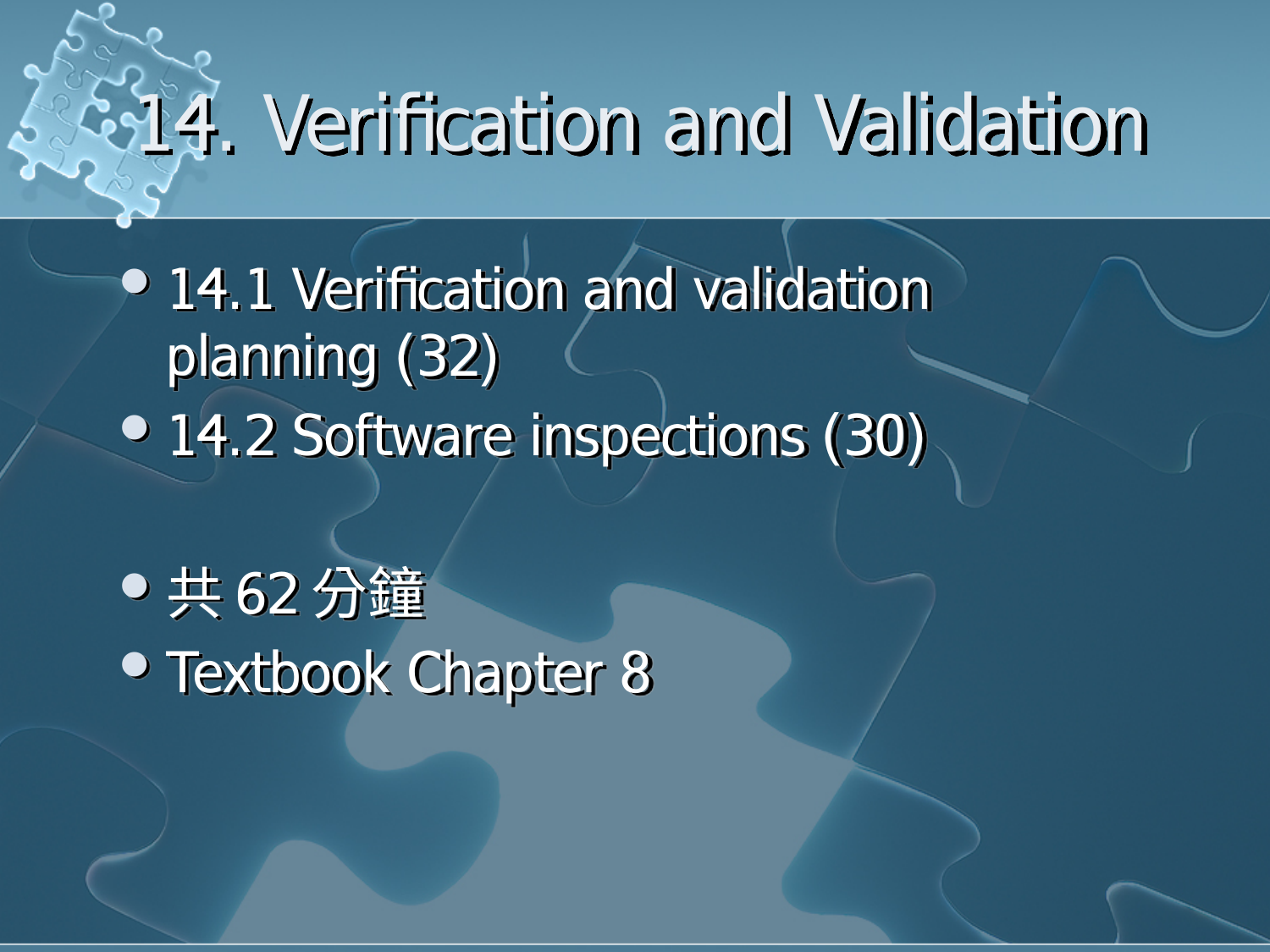

# 14. Verification and Validation
14.1 Verification and validation planning (32)
14.2 Software inspections (30)

共62分鐘
Textbook Chapter 8